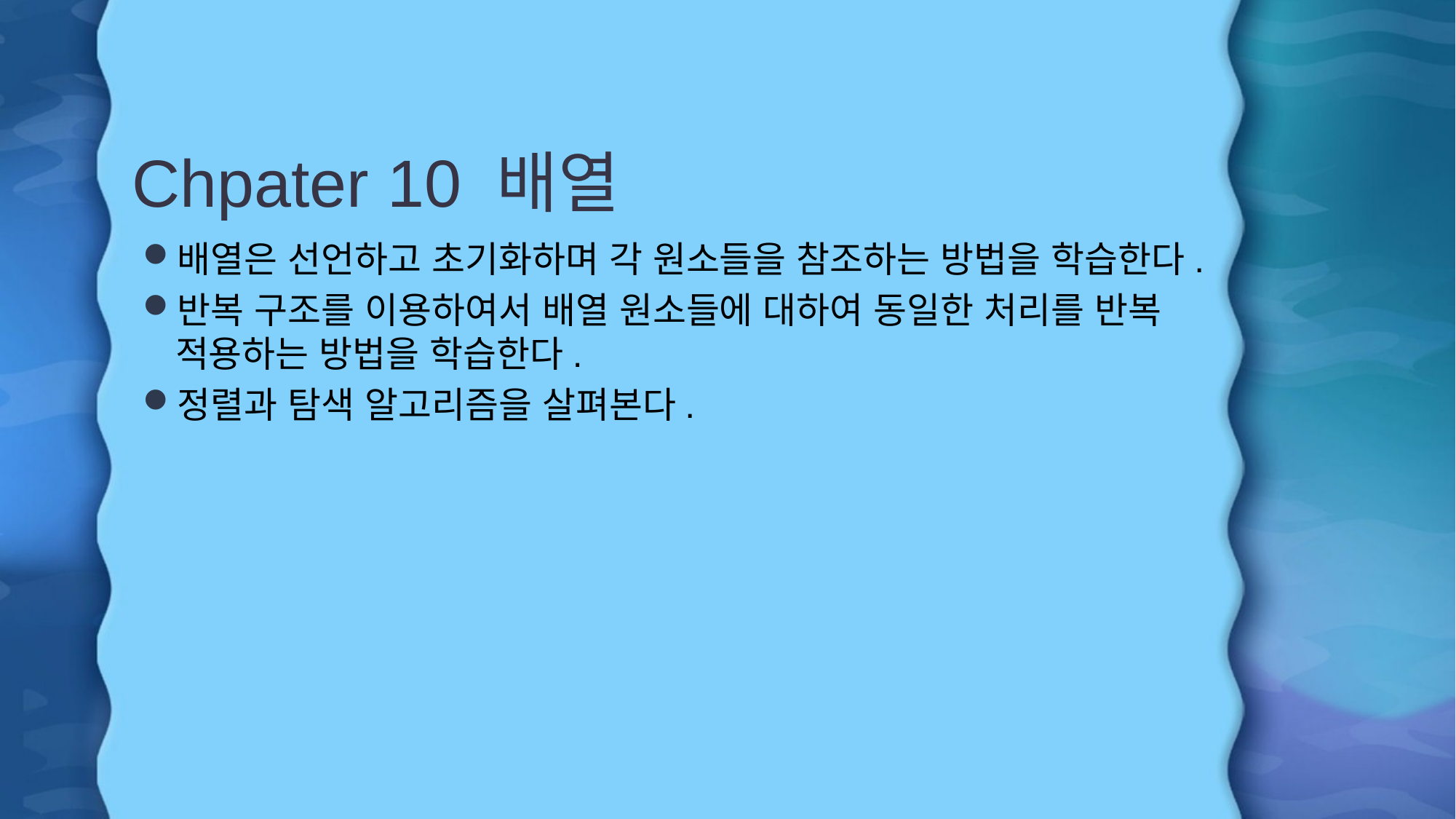

# Chpater 10 배열
배열은 선언하고 초기화하며 각 원소들을 참조하는 방법을 학습한다.
반복 구조를 이용하여서 배열 원소들에 대하여 동일한 처리를 반복 적용하는 방법을 학습한다.
정렬과 탐색 알고리즘을 살펴본다.